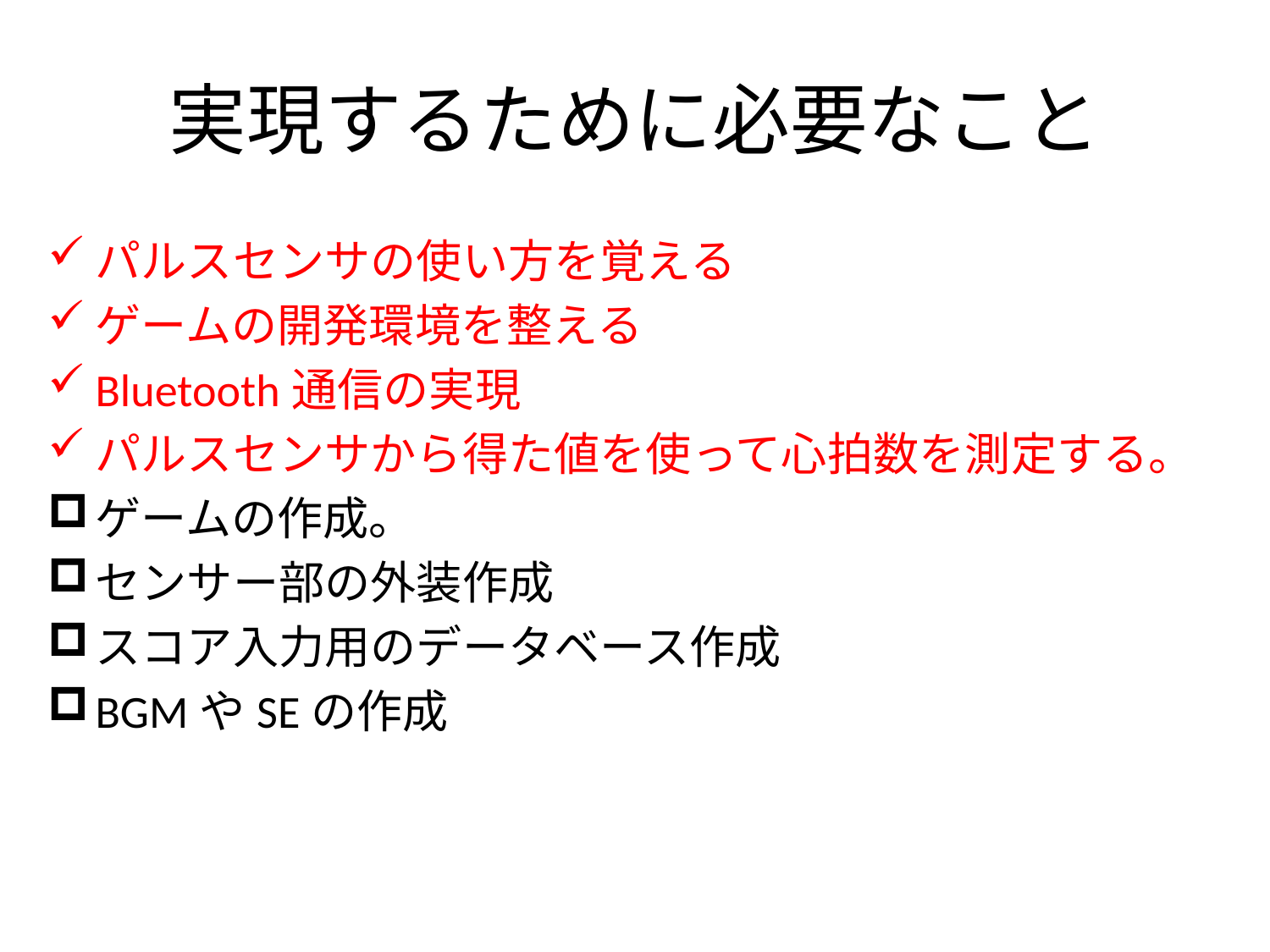

# 実現するために必要なこと
パルスセンサの使い方を覚える
ゲームの開発環境を整える
Bluetooth通信の実現
パルスセンサから得た値を使って心拍数を測定する。
ゲームの作成。
センサー部の外装作成
スコア入力用のデータベース作成
BGMやSEの作成